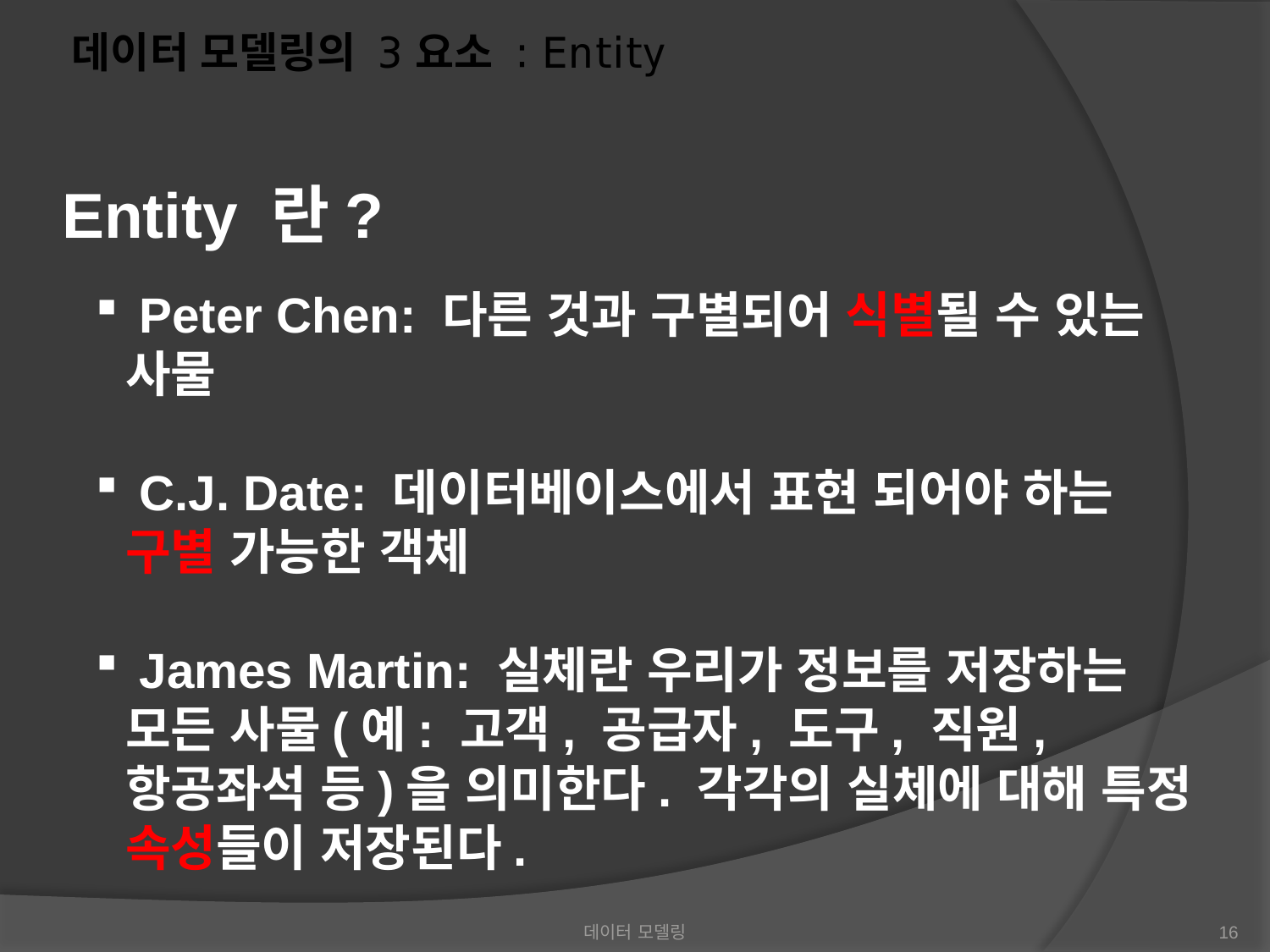

데이터 모델링의 3요소 : Entity
Entity 란?
 Peter Chen: 다른 것과 구별되어 식별될 수 있는 사물

 C.J. Date: 데이터베이스에서 표현 되어야 하는 구별 가능한 객체

 James Martin: 실체란 우리가 정보를 저장하는 모든 사물(예: 고객, 공급자, 도구, 직원, 항공좌석 등)을 의미한다. 각각의 실체에 대해 특정 속성들이 저장된다.
데이터 모델링
16